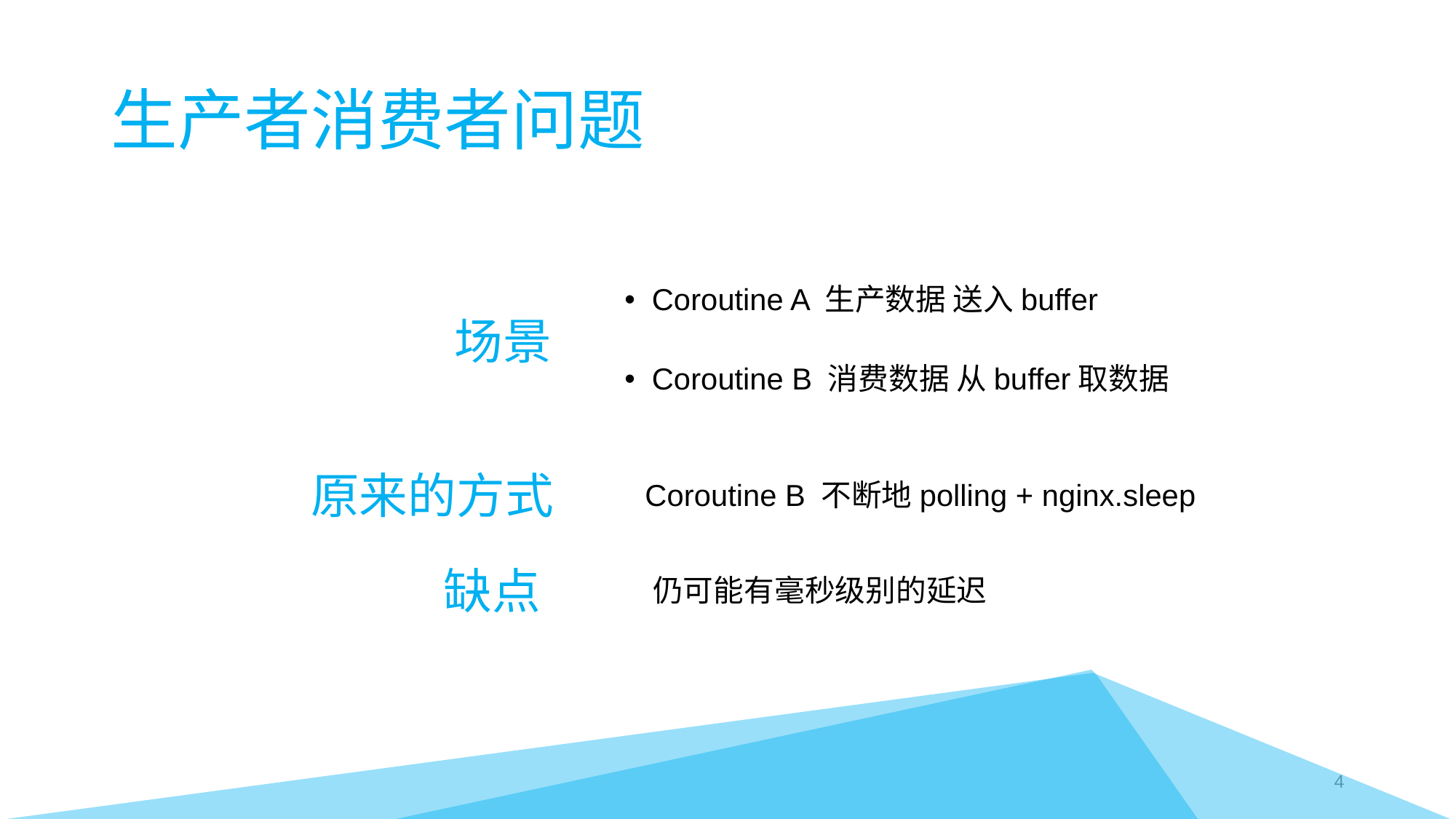

# 生产者消费者问题
Coroutine A 生产数据 送入buffer

Coroutine B 消费数据 从buffer取数据
场景
原来的方式
Coroutine B 不断地polling + nginx.sleep
缺点
仍可能有毫秒级别的延迟

4